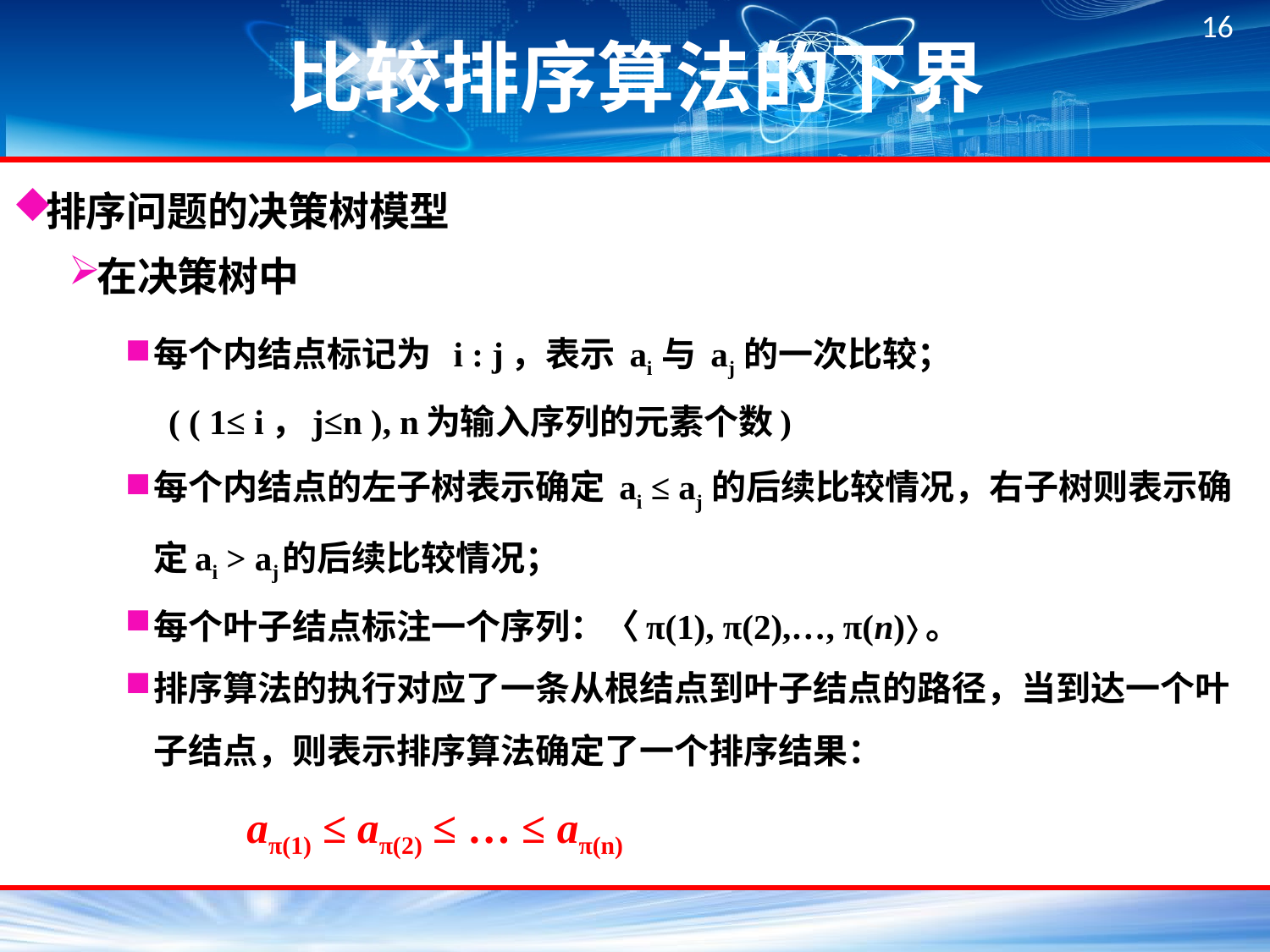

# 比较排序算法的下界
排序问题的决策树模型
在决策树中
每个内结点标记为  i : j，表示 ai 与 aj 的一次比较；
     ( ( 1≤ i，j≤n ), n为输入序列的元素个数)
每个内结点的左子树表示确定 ai ≤ aj 的后续比较情况，右子树则表示确定ai > aj的后续比较情况；
每个叶子结点标注一个序列：〈π(1), π(2),…, π(n)〉。
排序算法的执行对应了一条从根结点到叶子结点的路径，当到达一个叶子结点，则表示排序算法确定了一个排序结果：
              aπ(1) ≤ aπ(2) ≤ … ≤ aπ(n)